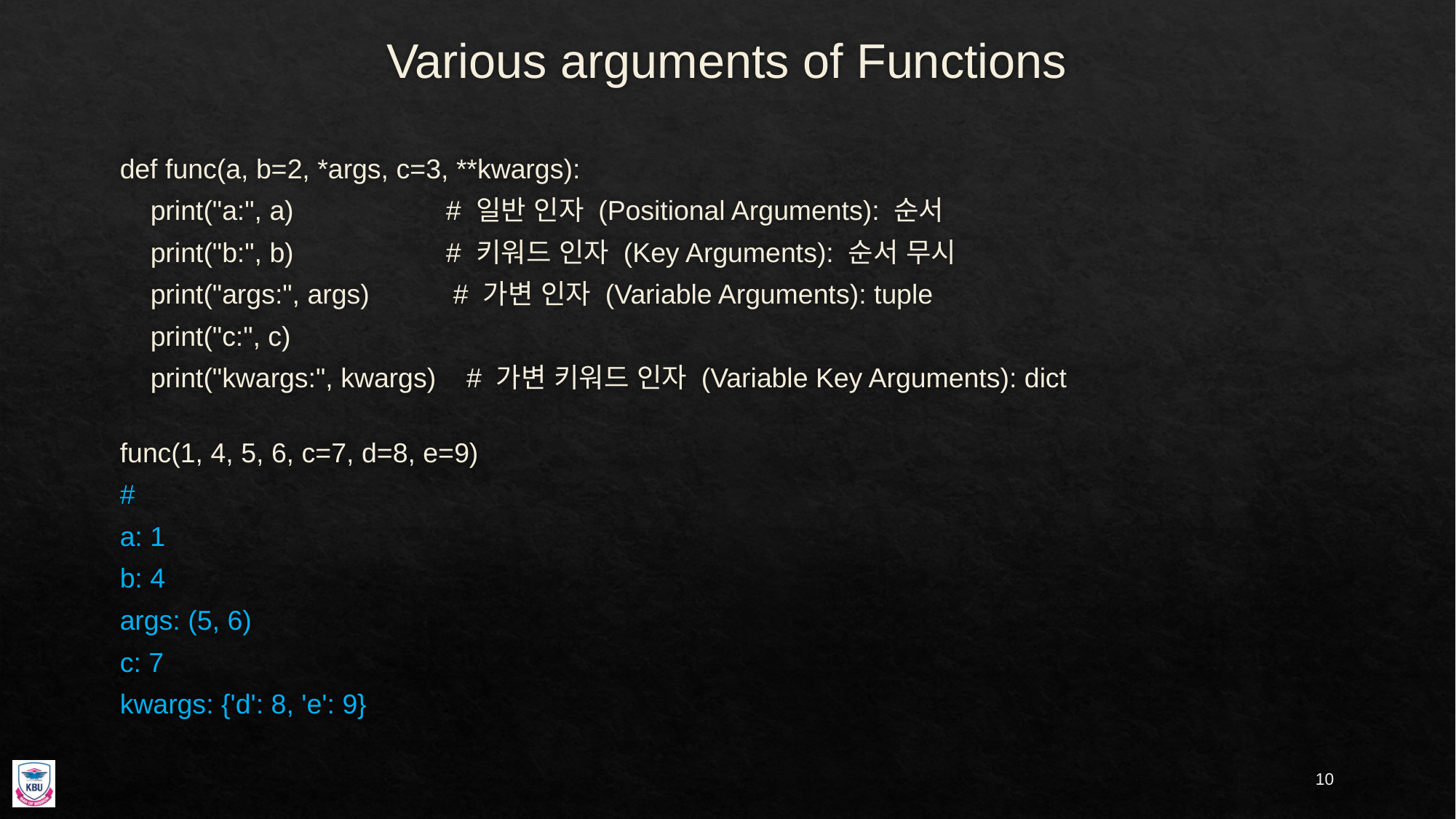

# Various arguments of Functions
def func(a, b=2, *args, c=3, **kwargs):
    print("a:", a)                    # 일반 인자 (Positional Arguments): 순서
    print("b:", b)                    # 키워드 인자 (Key Arguments): 순서 무시
    print("args:", args)           # 가변 인자 (Variable Arguments): tuple
    print("c:", c)
    print("kwargs:", kwargs)    # 가변 키워드 인자 (Variable Key Arguments): dict
func(1, 4, 5, 6, c=7, d=8, e=9)
#
a: 1
b: 4
args: (5, 6)
c: 7
kwargs: {'d': 8, 'e': 9}

10